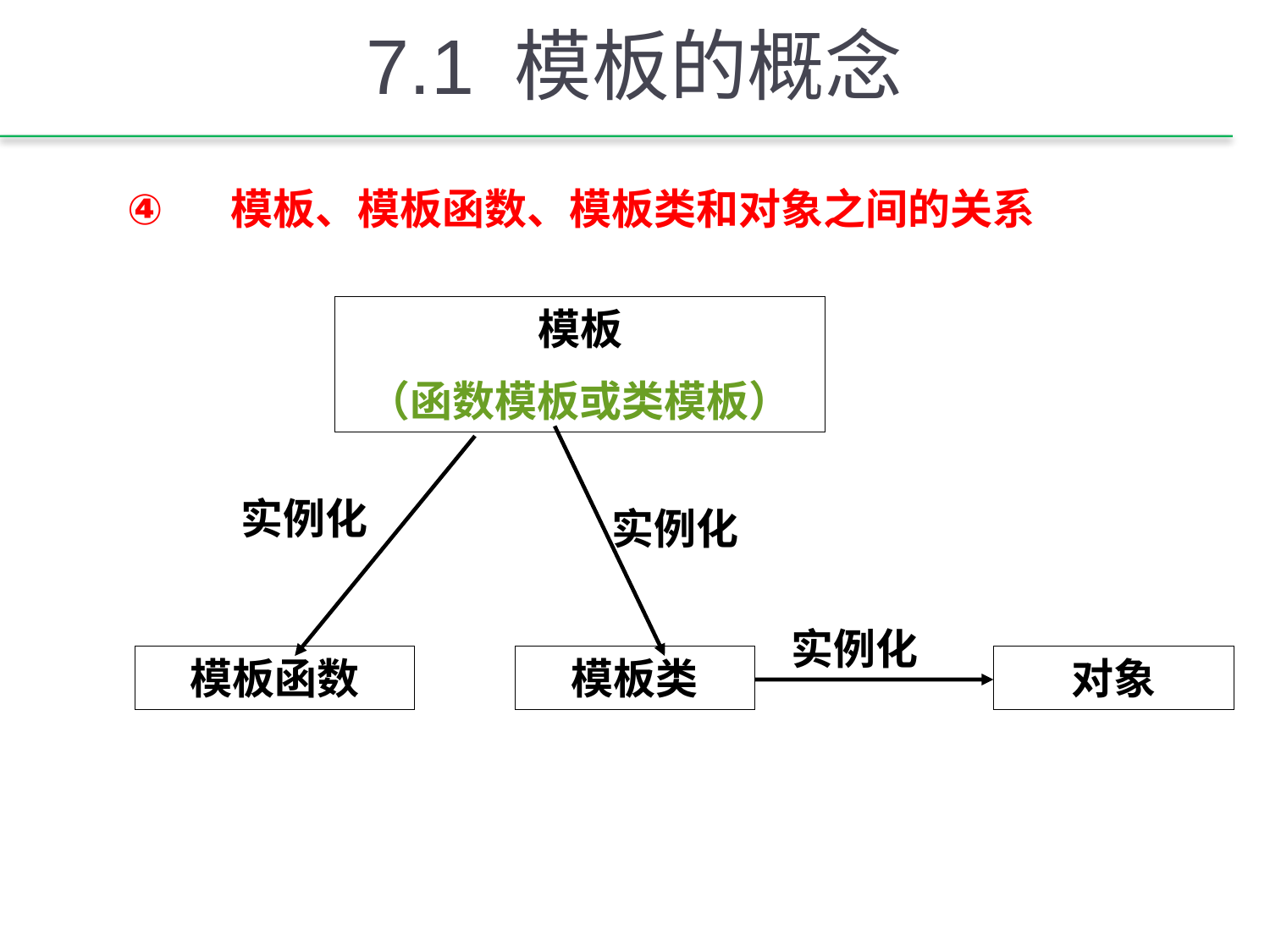

# 7.1 模板的概念
模板、模板函数、模板类和对象之间的关系
模板
（函数模板或类模板）

实例化
实例化
实例化
模板函数
模板类
对象